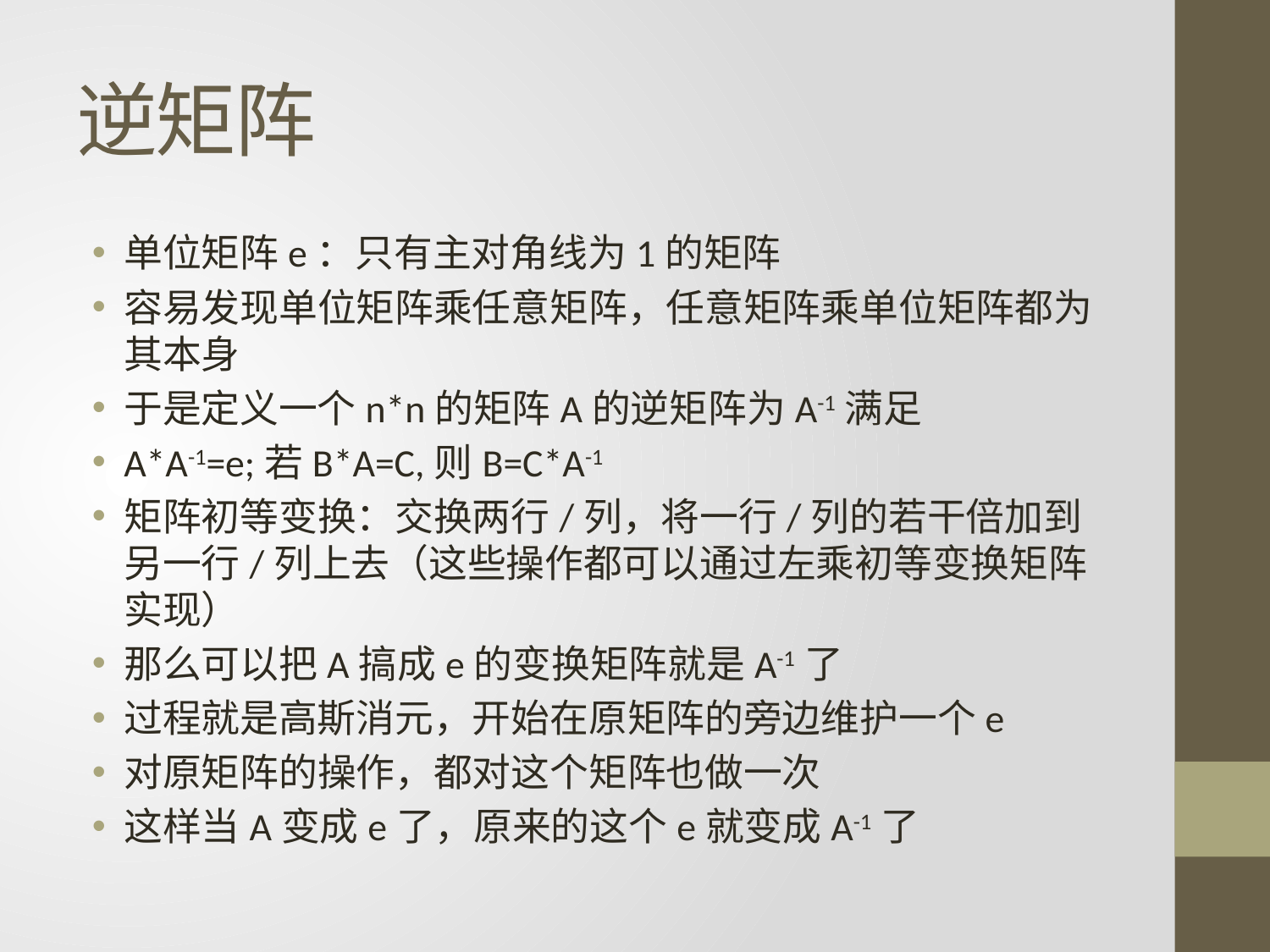

# 逆矩阵
单位矩阵e：只有主对角线为1的矩阵
容易发现单位矩阵乘任意矩阵，任意矩阵乘单位矩阵都为其本身
于是定义一个n*n的矩阵A的逆矩阵为A-1满足
A*A-1=e;若B*A=C,则B=C*A-1
矩阵初等变换：交换两行/列，将一行/列的若干倍加到另一行/列上去（这些操作都可以通过左乘初等变换矩阵实现）
那么可以把A搞成e的变换矩阵就是A-1了
过程就是高斯消元，开始在原矩阵的旁边维护一个e
对原矩阵的操作，都对这个矩阵也做一次
这样当A变成e了，原来的这个e就变成A-1了